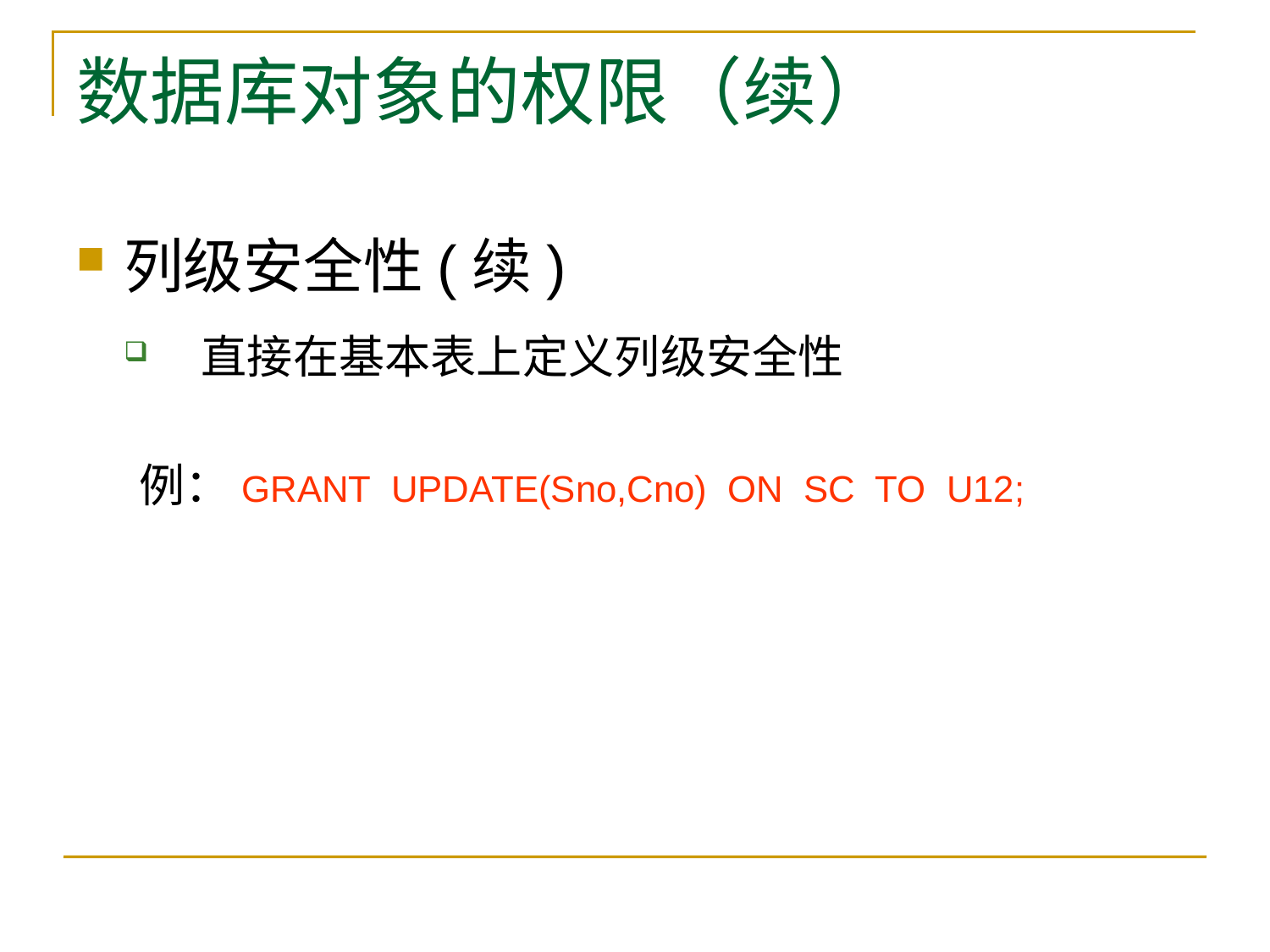

# 数据库对象的权限（续）
列级安全性(续)
  直接在基本表上定义列级安全性

     例：GRANT  UPDATE(Sno,Cno)  ON  SC  TO  U12;